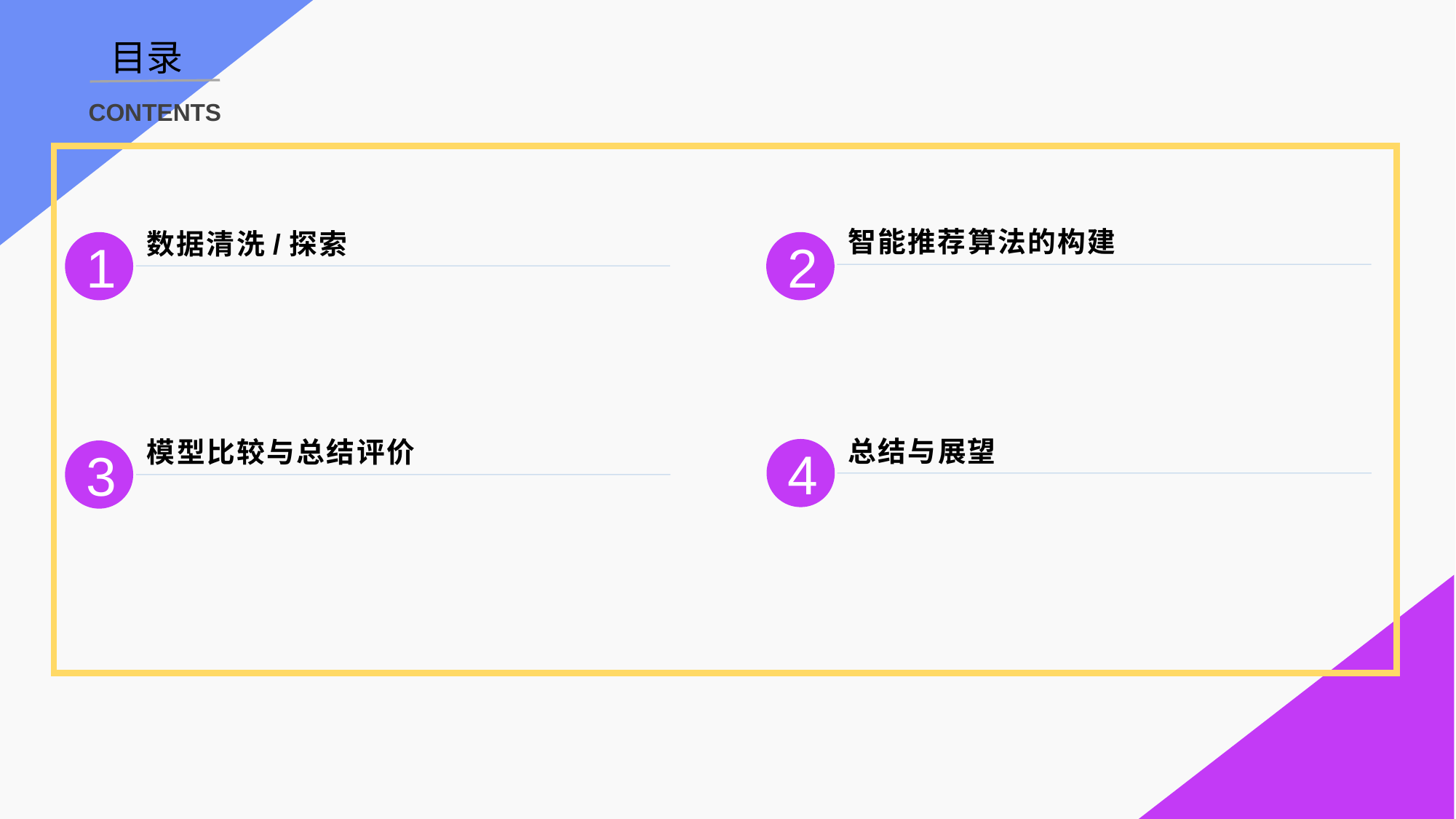

目录
CONTENTS

智能推荐算法的构建
数据清洗/探索
1
2
总结与展望
模型比较与总结评价
4
3